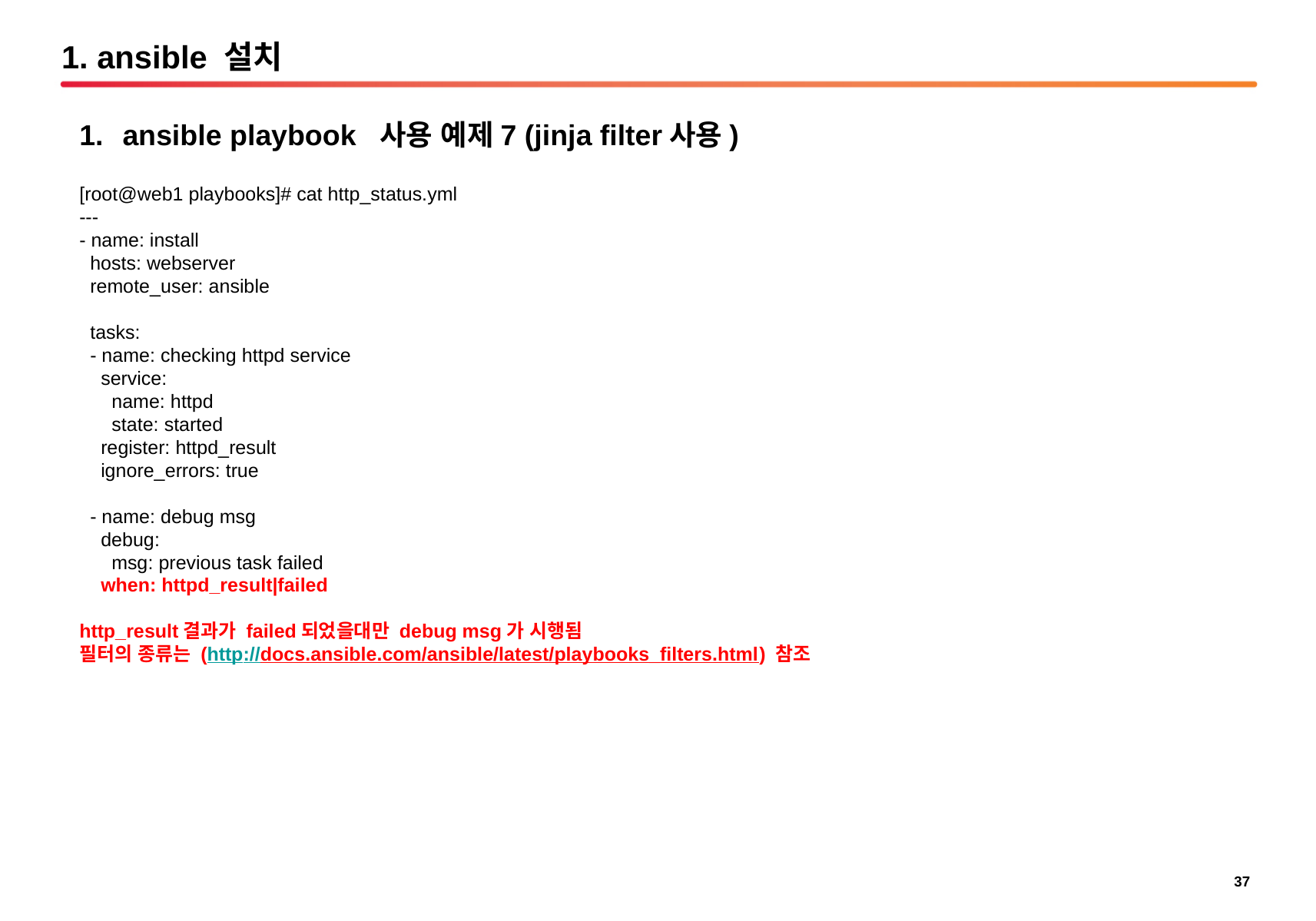

# 1. ansible 설치
ansible playbook  사용 예제7 (jinja filter사용)

[root@web1 playbooks]# cat http_status.yml
---
- name: install
  hosts: webserver
  remote_user: ansible

  tasks:
  - name: checking httpd service
    service:
      name: httpd
      state: started
    register: httpd_result
    ignore_errors: true

  - name: debug msg
    debug:
      msg: previous task failed
    when: httpd_result|failed

http_result결과가 failed되었을대만 debug msg가 시행됨
필터의 종류는 (http://docs.ansible.com/ansible/latest/playbooks_filters.html) 참조